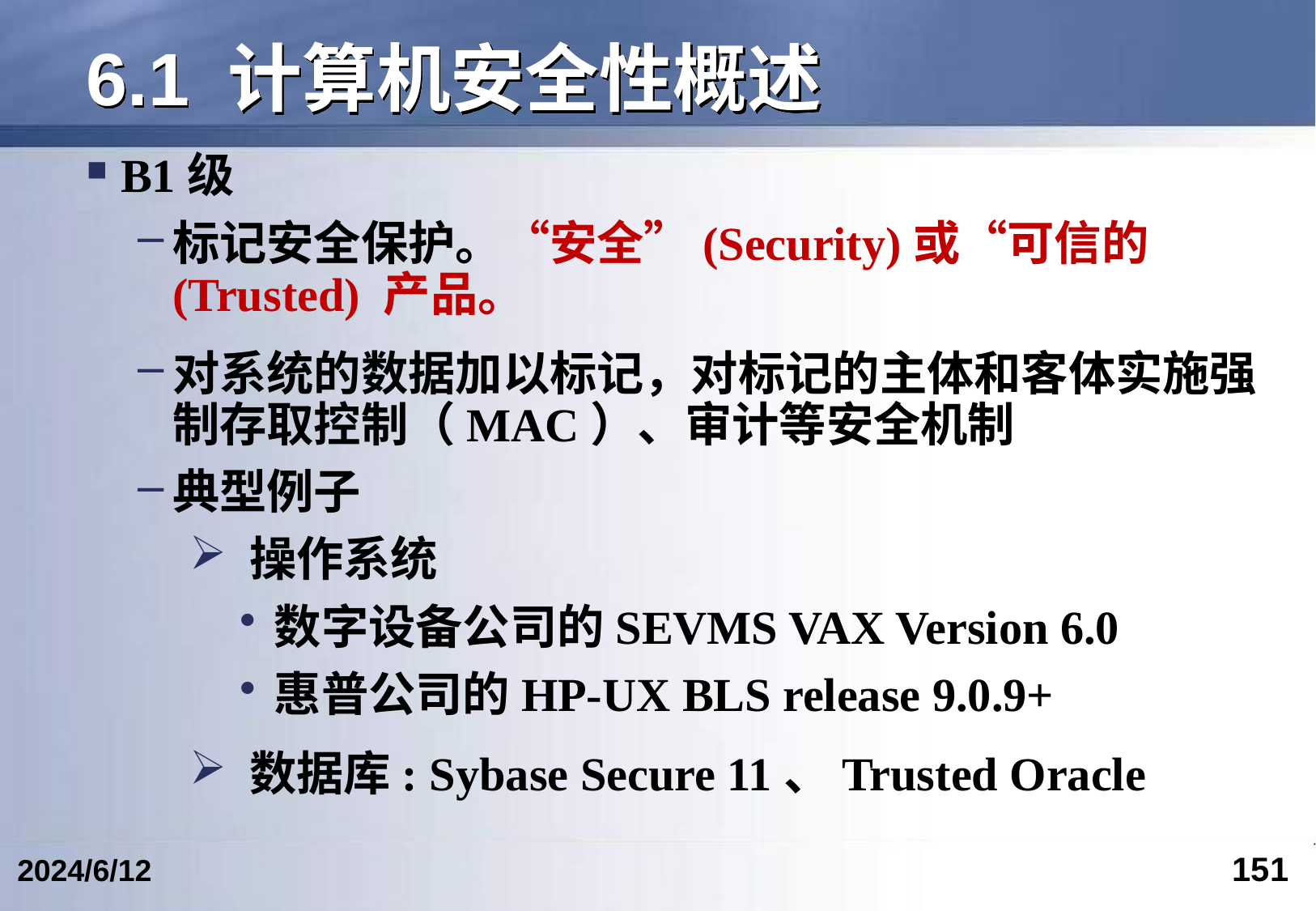

# 6.1 计算机安全性概述
B1级
标记安全保护。“安全”(Security)或“可信的(Trusted) 产品。
对系统的数据加以标记，对标记的主体和客体实施强制存取控制（MAC）、审计等安全机制
典型例子
 操作系统
数字设备公司的SEVMS VAX Version 6.0
惠普公司的HP-UX BLS release 9.0.9+
 数据库: Sybase Secure 11、Trusted Oracle
151
2024/6/12